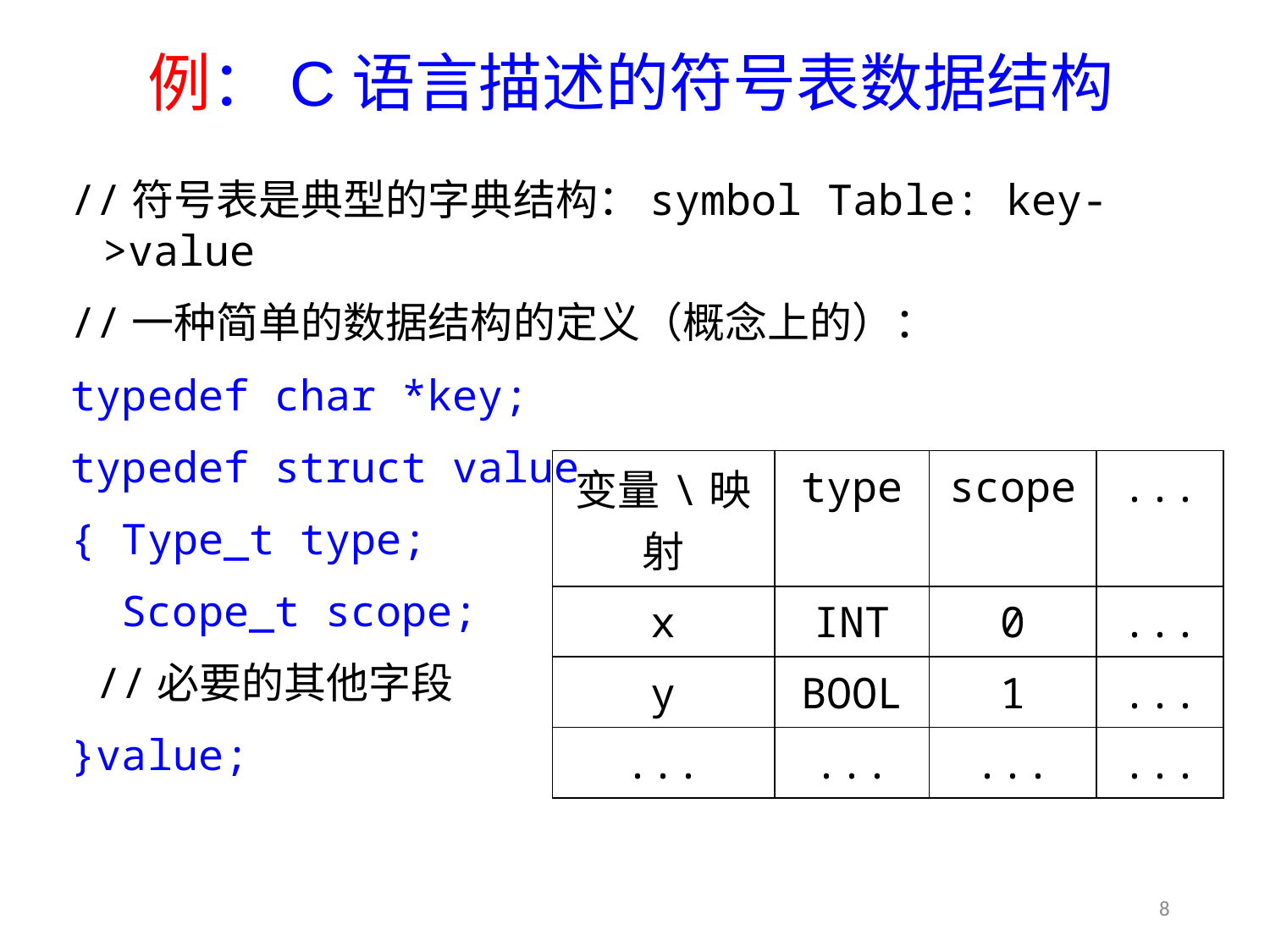

# 例：C语言描述的符号表数据结构
//符号表是典型的字典结构：symbol Table: key->value
//一种简单的数据结构的定义（概念上的）：
typedef char *key;
typedef struct value
{ Type_t type;
  Scope_t scope;
 //必要的其他字段
}value;
| 变量\映射 | type | scope | ... |
| --- | --- | --- | --- |
| x | INT | 0 | ... |
| y | BOOL | 1 | ... |
| ... | ... | ... | ... |
8